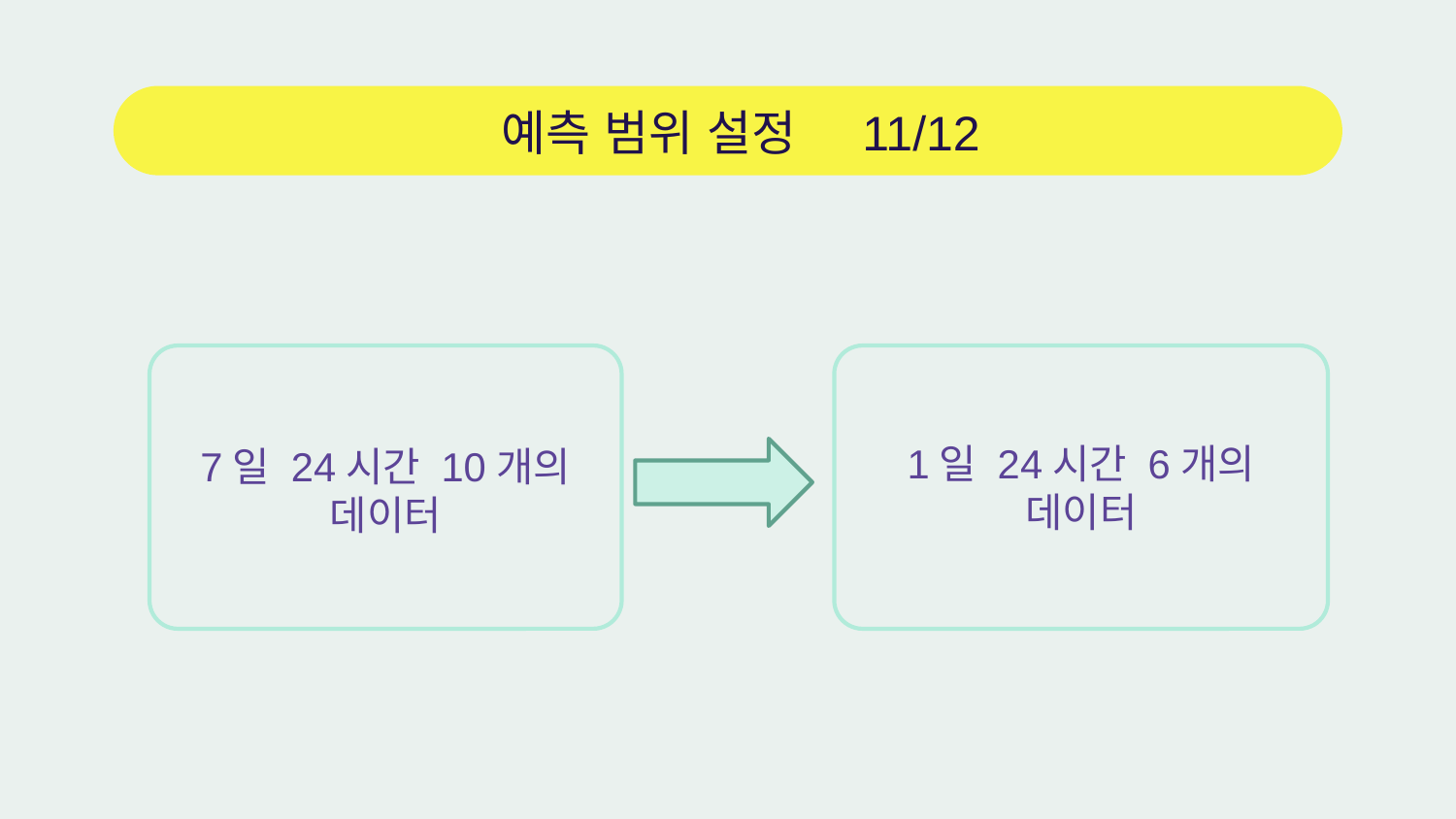

# 예측 범위 설정    11/12

7일 24시간 10개의 데이터

1일 24시간 6개의 데이터